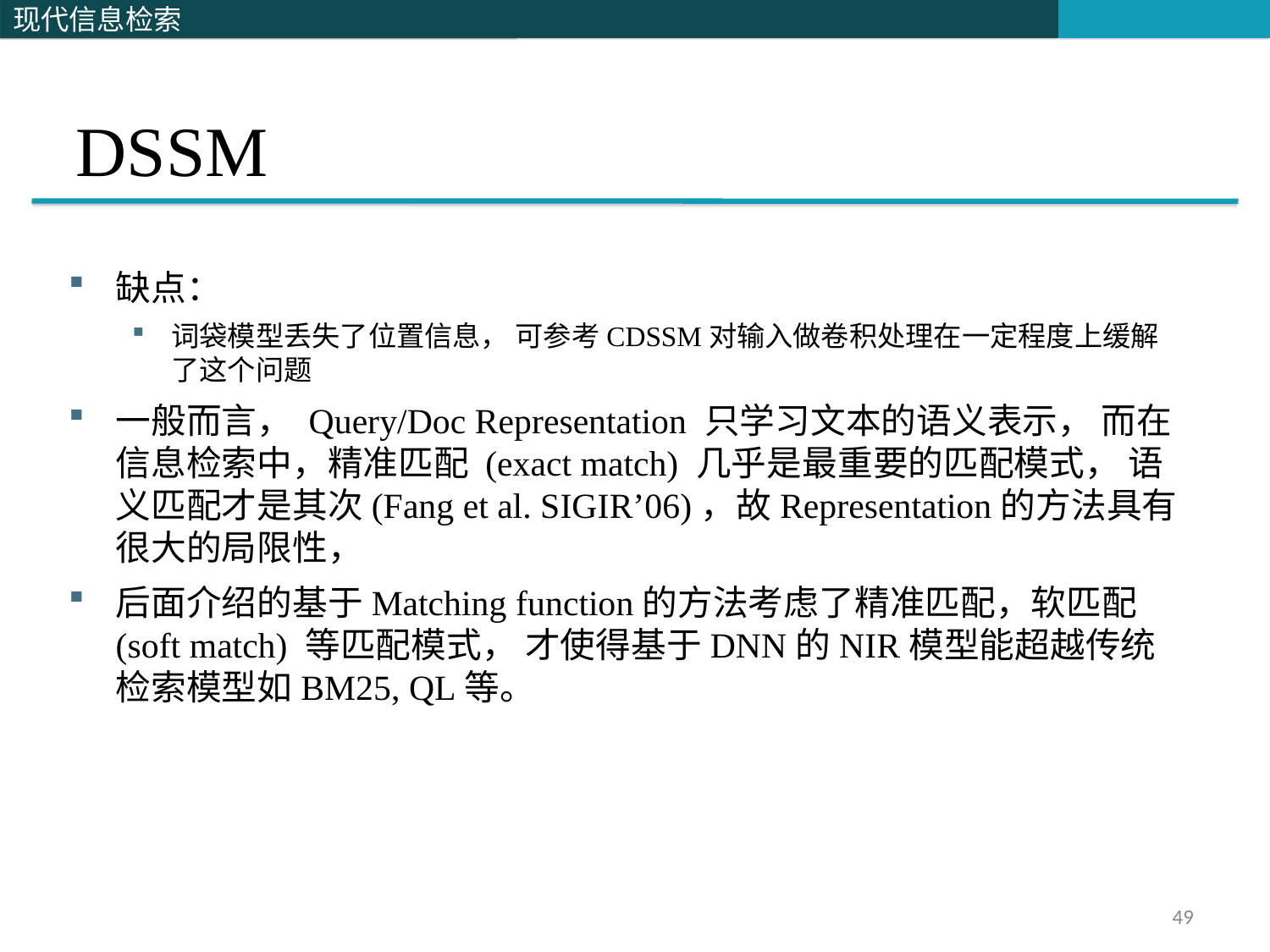

DSSM

缺点：
词袋模型丢失了位置信息， 可参考CDSSM对输入做卷积处理在一定程度上缓解了这个问题
一般而言， Query/Doc Representation 只学习文本的语义表示， 而在信息检索中，精准匹配 (exact match) 几乎是最重要的匹配模式， 语义匹配才是其次(Fang et al. SIGIR’06)，故Representation的方法具有很大的局限性，
后面介绍的基于Matching function的方法考虑了精准匹配，软匹配 (soft match) 等匹配模式， 才使得基于DNN的NIR模型能超越传统检索模型如BM25, QL等。

49